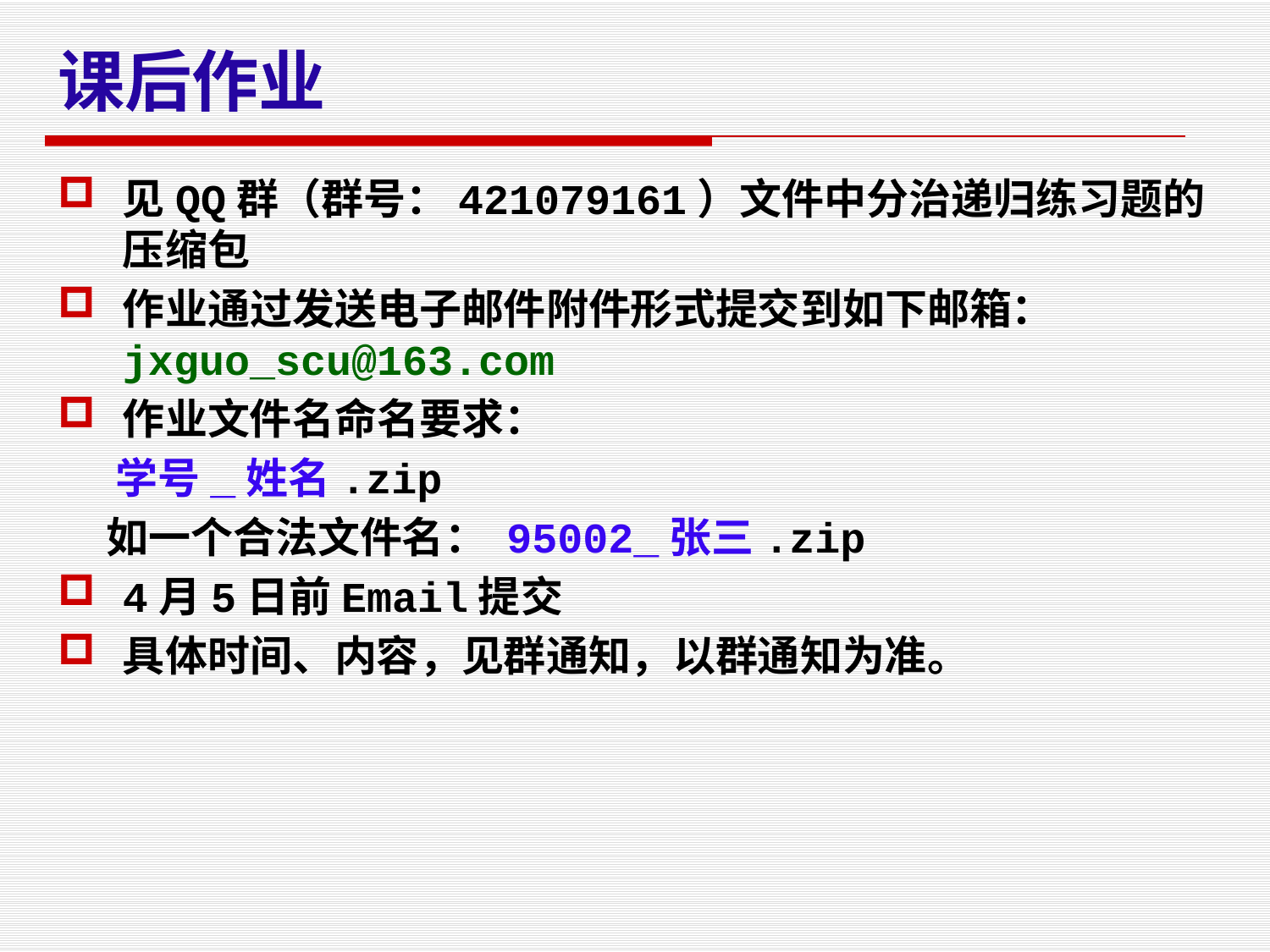

# 课后作业
见QQ群（群号：421079161）文件中分治递归练习题的压缩包
作业通过发送电子邮件附件形式提交到如下邮箱： jxguo_scu@163.com
作业文件名命名要求：
     学号_姓名.zip
    如一个合法文件名： 95002_张三.zip
4月5日前Email提交
具体时间、内容，见群通知，以群通知为准。